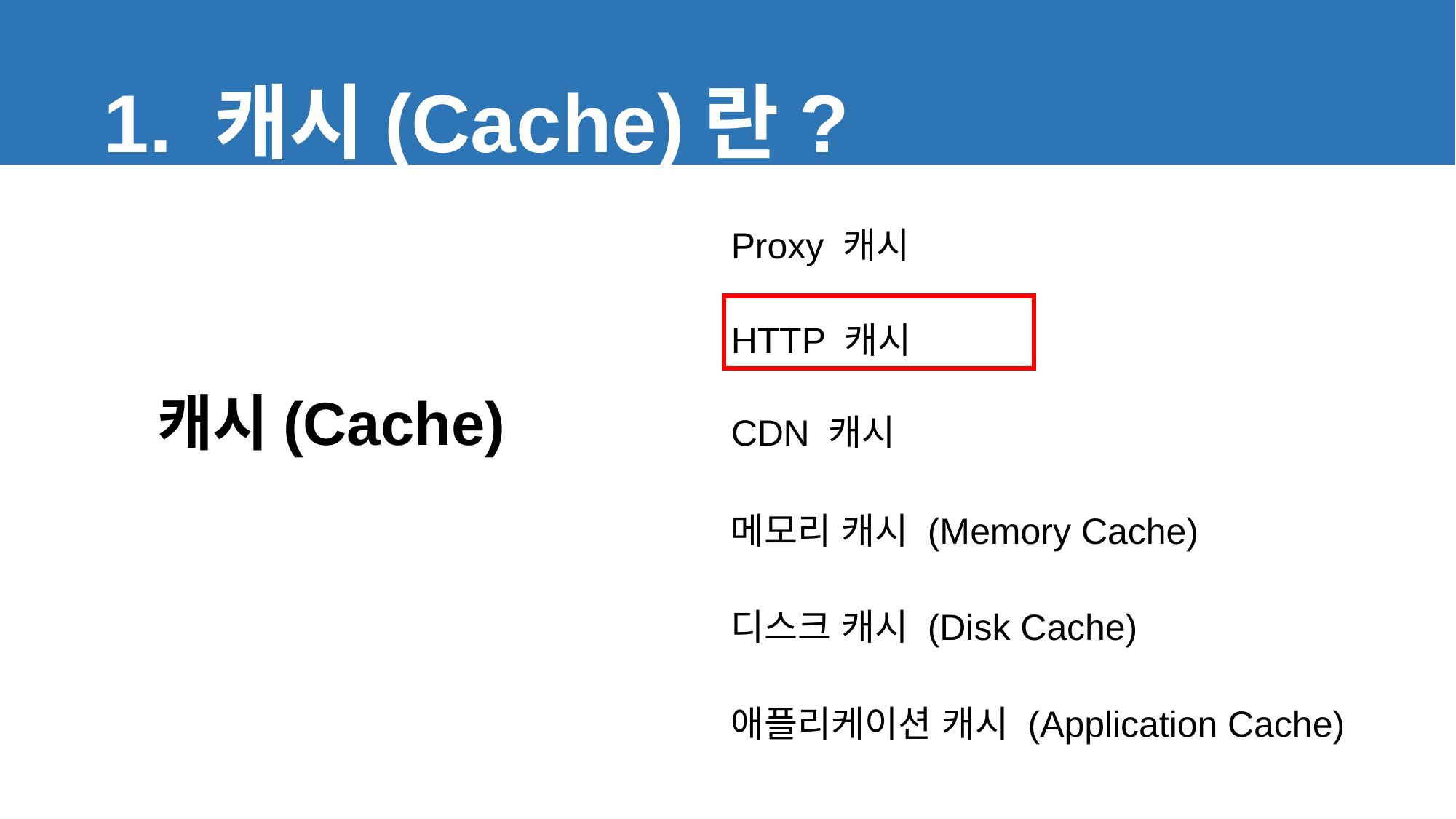

1. 캐시(Cache)란?
Proxy 캐시
HTTP 캐시

캐시(Cache)
CDN 캐시
메모리 캐시 (Memory Cache)
디스크 캐시 (Disk Cache)
애플리케이션 캐시 (Application Cache)